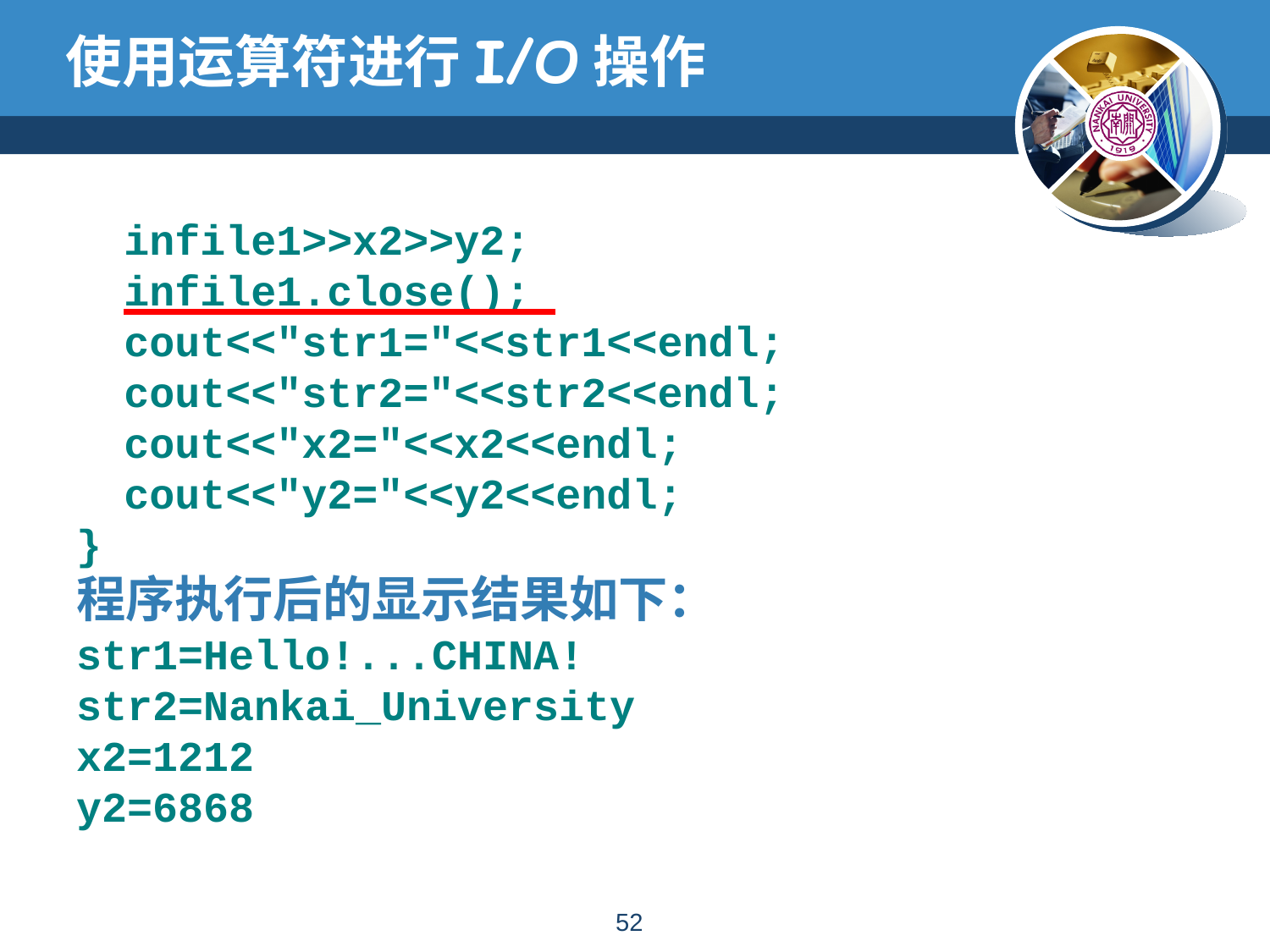

# 使用运算符进行I/O操作
	infile1>>x2>>y2;
	infile1.close();
	cout<<"str1="<<str1<<endl;
	cout<<"str2="<<str2<<endl;
	cout<<"x2="<<x2<<endl;
	cout<<"y2="<<y2<<endl;
}
程序执行后的显示结果如下：
str1=Hello!...CHINA!
str2=Nankai_University
x2=1212
y2=6868
52